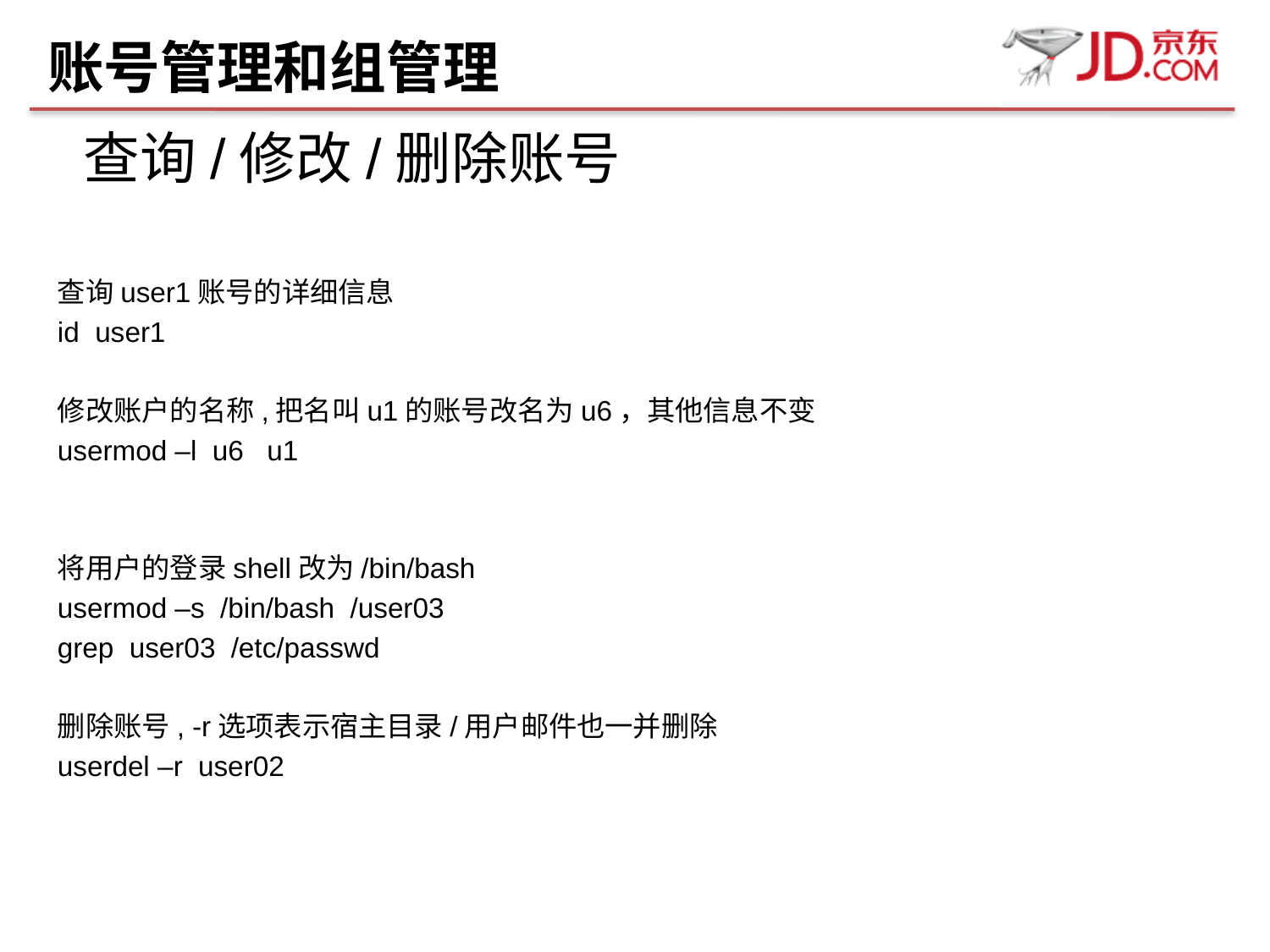

# 账号管理和组管理
 查询/修改/删除账号

查询user1账号的详细信息
id  user1

修改账户的名称,把名叫u1的账号改名为u6，其他信息不变
usermod –l  u6   u1

将用户的登录shell改为/bin/bash
usermod –s  /bin/bash  /user03
grep  user03  /etc/passwd

删除账号, -r选项表示宿主目录/用户邮件也一并删除
userdel –r  user02